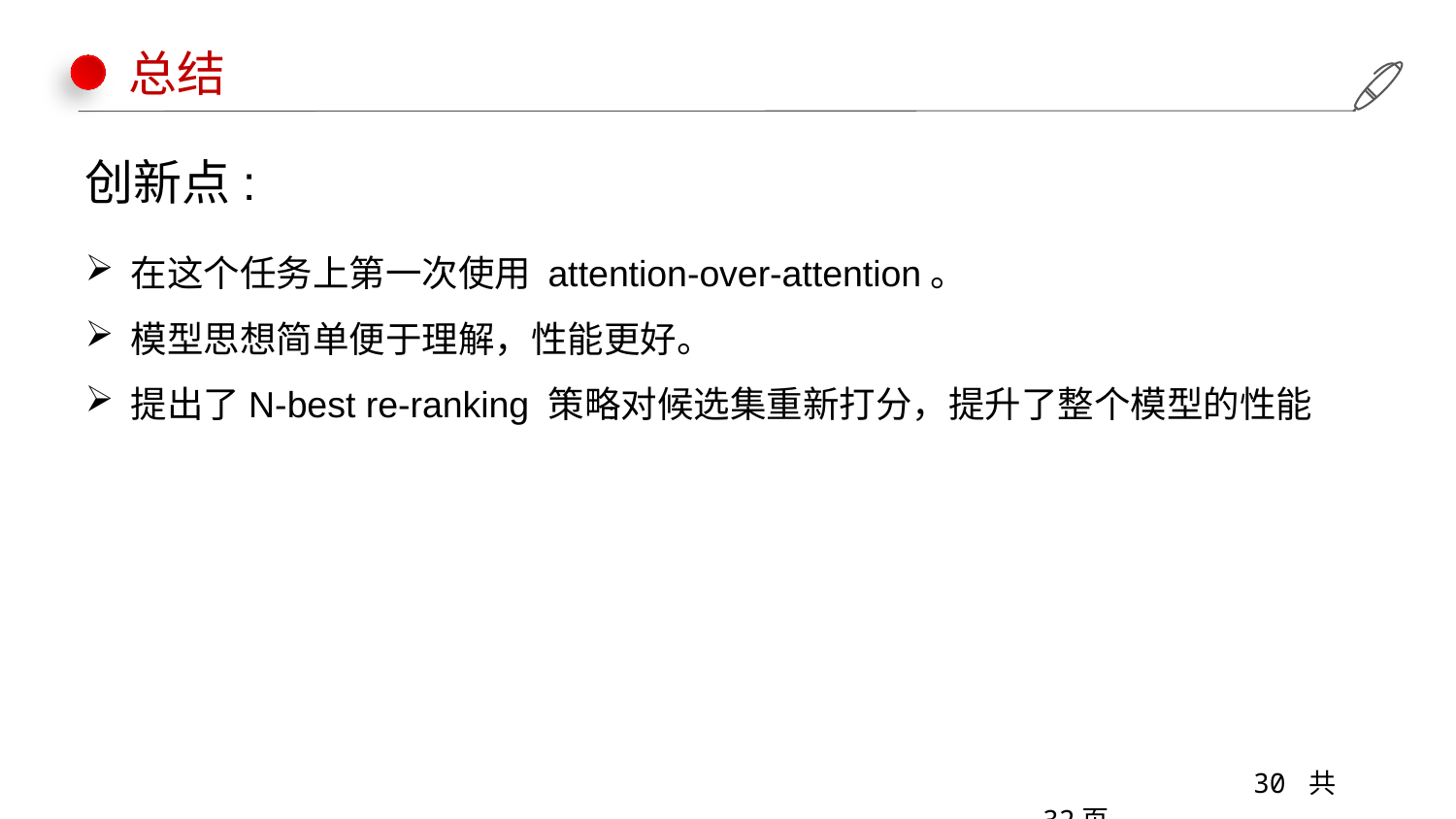

总结

创新点:
在这个任务上第⼀次使⽤ attention-over-attention。
模型思想简单便于理解，性能更好。
提出了N-best re-ranking 策略对候选集重新打分，提升了整个模型的性能
:
	    30 共32页